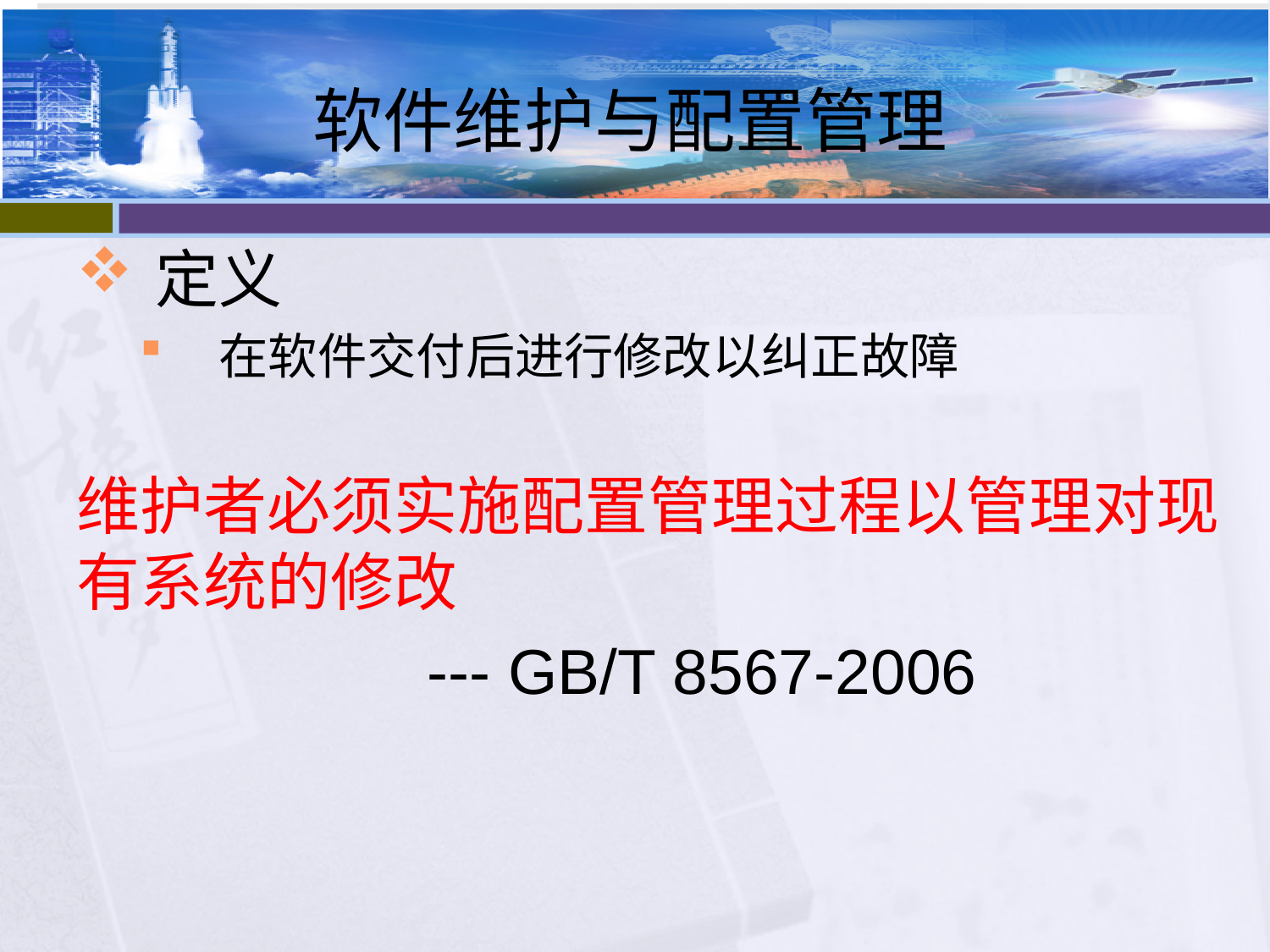

# 软件维护与配置管理

定义
在软件交付后进行修改以纠正故障

维护者必须实施配置管理过程以管理对现有系统的修改
                    --- GB/T 8567-2006